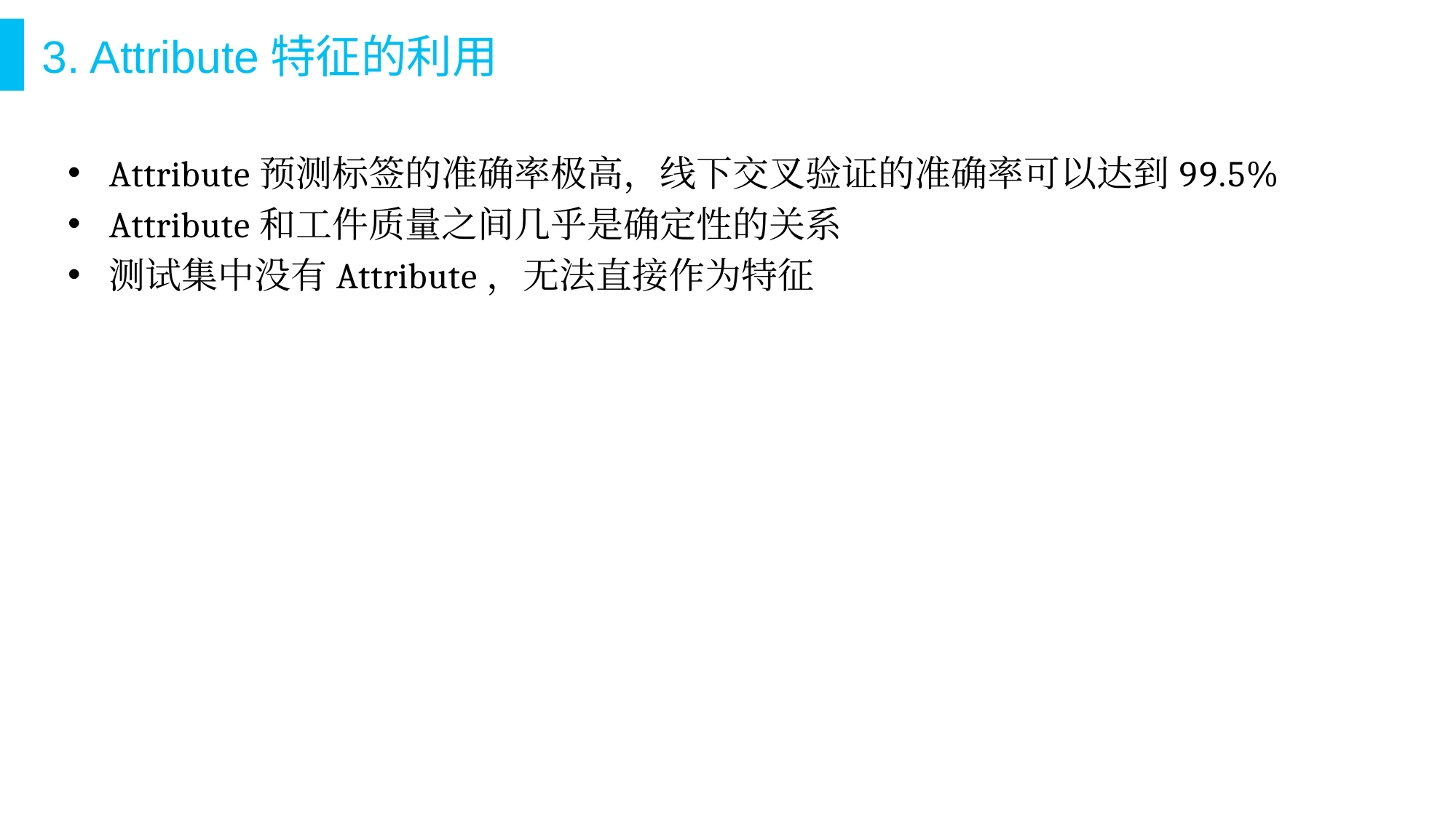

# 3. Attribute特征的利用

Attribute预测标签的准确率极高，线下交叉验证的准确率可以达到99.5%
Attribute和工件质量之间几乎是确定性的关系
测试集中没有Attribute，无法直接作为特征